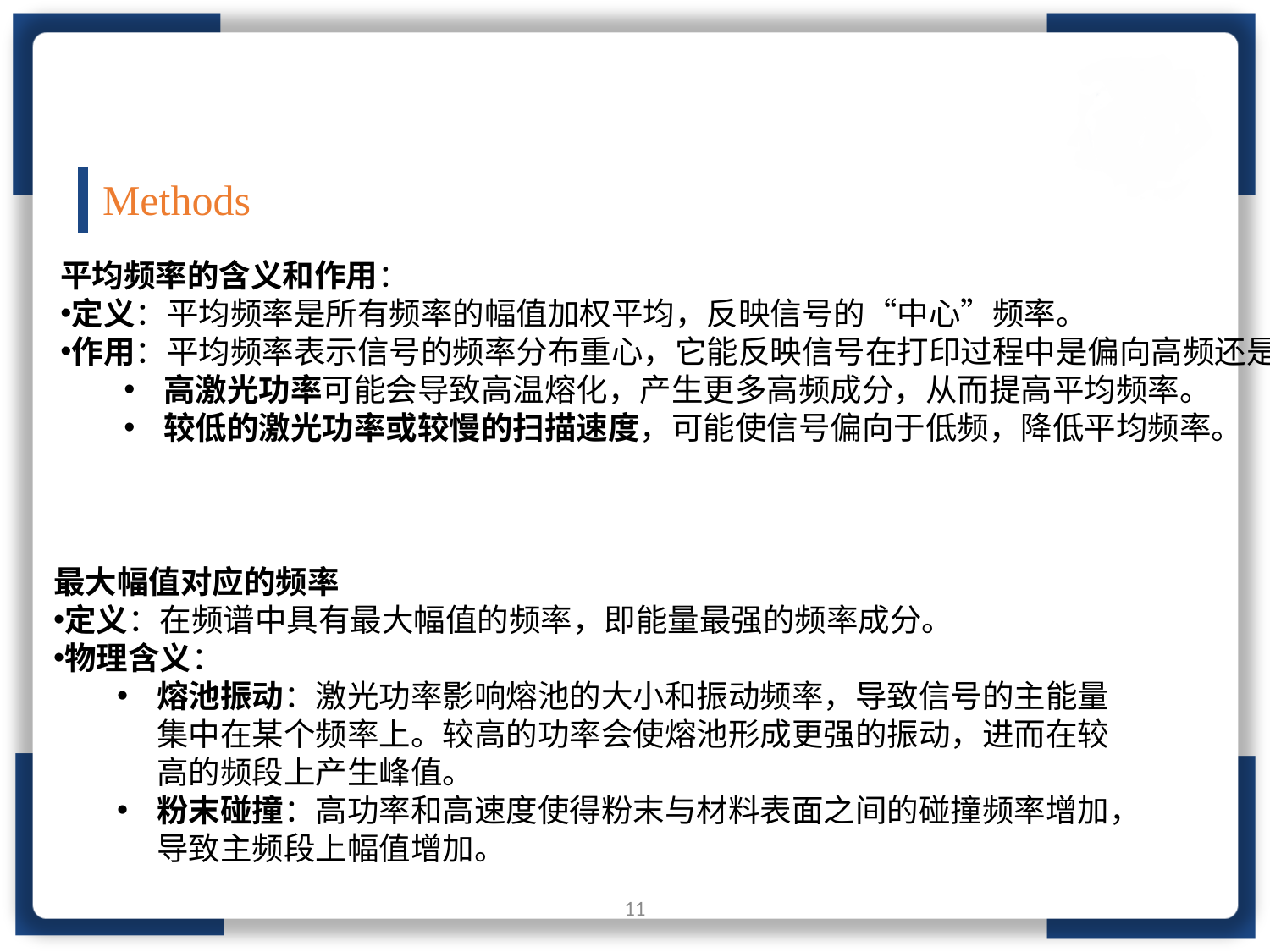

Methods
平均频率的含义和作用：
定义：平均频率是所有频率的幅值加权平均，反映信号的“中心”频率。
作用：平均频率表示信号的频率分布重心，它能反映信号在打印过程中是偏向高频还是低频。例如：
高激光功率可能会导致高温熔化，产生更多高频成分，从而提高平均频率。
较低的激光功率或较慢的扫描速度，可能使信号偏向于低频，降低平均频率。

最大幅值对应的频率
定义：在频谱中具有最大幅值的频率，即能量最强的频率成分。
物理含义：
熔池振动：激光功率影响熔池的大小和振动频率，导致信号的主能量集中在某个频率上。较高的功率会使熔池形成更强的振动，进而在较高的频段上产生峰值。
粉末碰撞：高功率和高速度使得粉末与材料表面之间的碰撞频率增加，导致主频段上幅值增加。

11